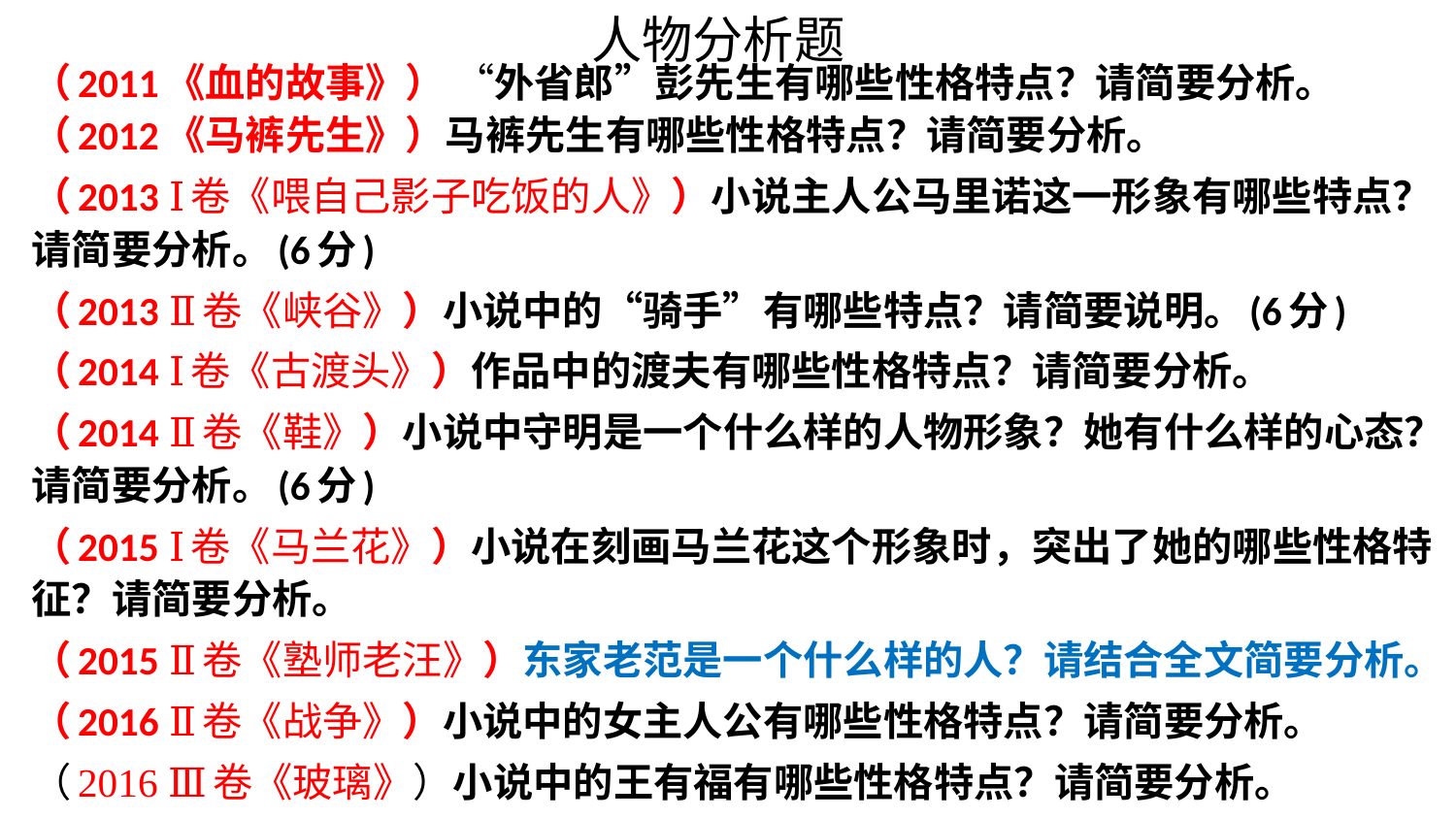

人物分析题
（2011《血的故事》） “外省郎”彭先生有哪些性格特点？请简要分析。（2012《马裤先生》）马裤先生有哪些性格特点？请简要分析。
（2013 Ⅰ卷《喂自己影子吃饭的人》）小说主人公马里诺这一形象有哪些特点？请简要分析。(6分)
（2013 Ⅱ卷《峡谷》）小说中的“骑手”有哪些特点？请简要说明。(6分)
（2014 Ⅰ卷《古渡头》）作品中的渡夫有哪些性格特点？请简要分析。
（2014 Ⅱ卷《鞋》）小说中守明是一个什么样的人物形象？她有什么样的心态？请简要分析。(6分)
（2015 Ⅰ卷《马兰花》）小说在刻画马兰花这个形象时，突出了她的哪些性格特征？请简要分析。
（2015 Ⅱ卷《塾师老汪》）东家老范是一个什么样的人？请结合全文简要分析。
（2016 Ⅱ卷《战争》）小说中的女主人公有哪些性格特点？请简要分析。
（2016 Ⅲ卷《玻璃》）小说中的王有福有哪些性格特点？请简要分析。